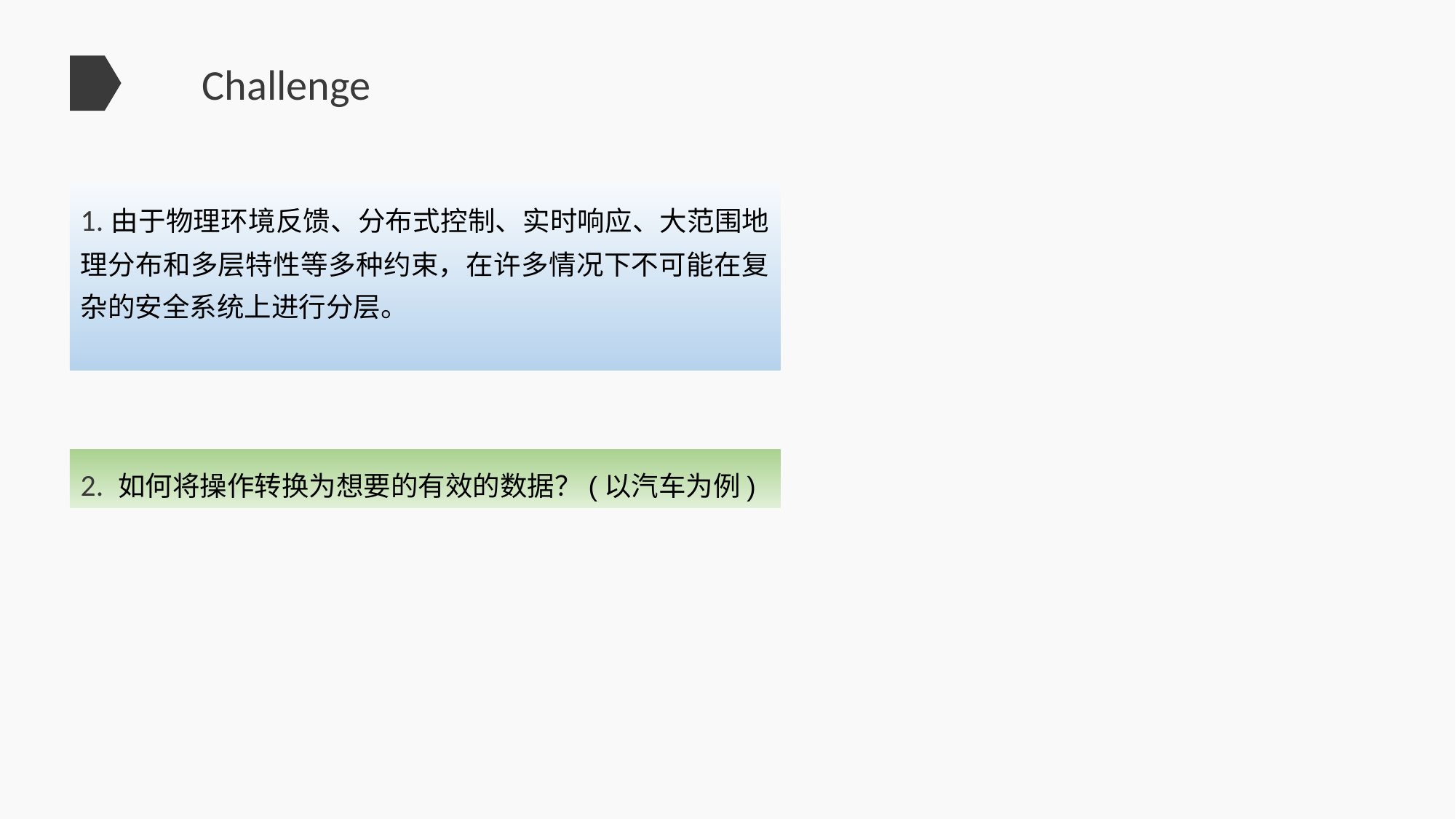

Challenge

1.由于物理环境反馈、分布式控制、实时响应、大范围地理分布和多层特性等多种约束，在许多情况下不可能在复杂的安全系统上进行分层。

2. 如何将操作转换为想要的有效的数据？(以汽车为例)